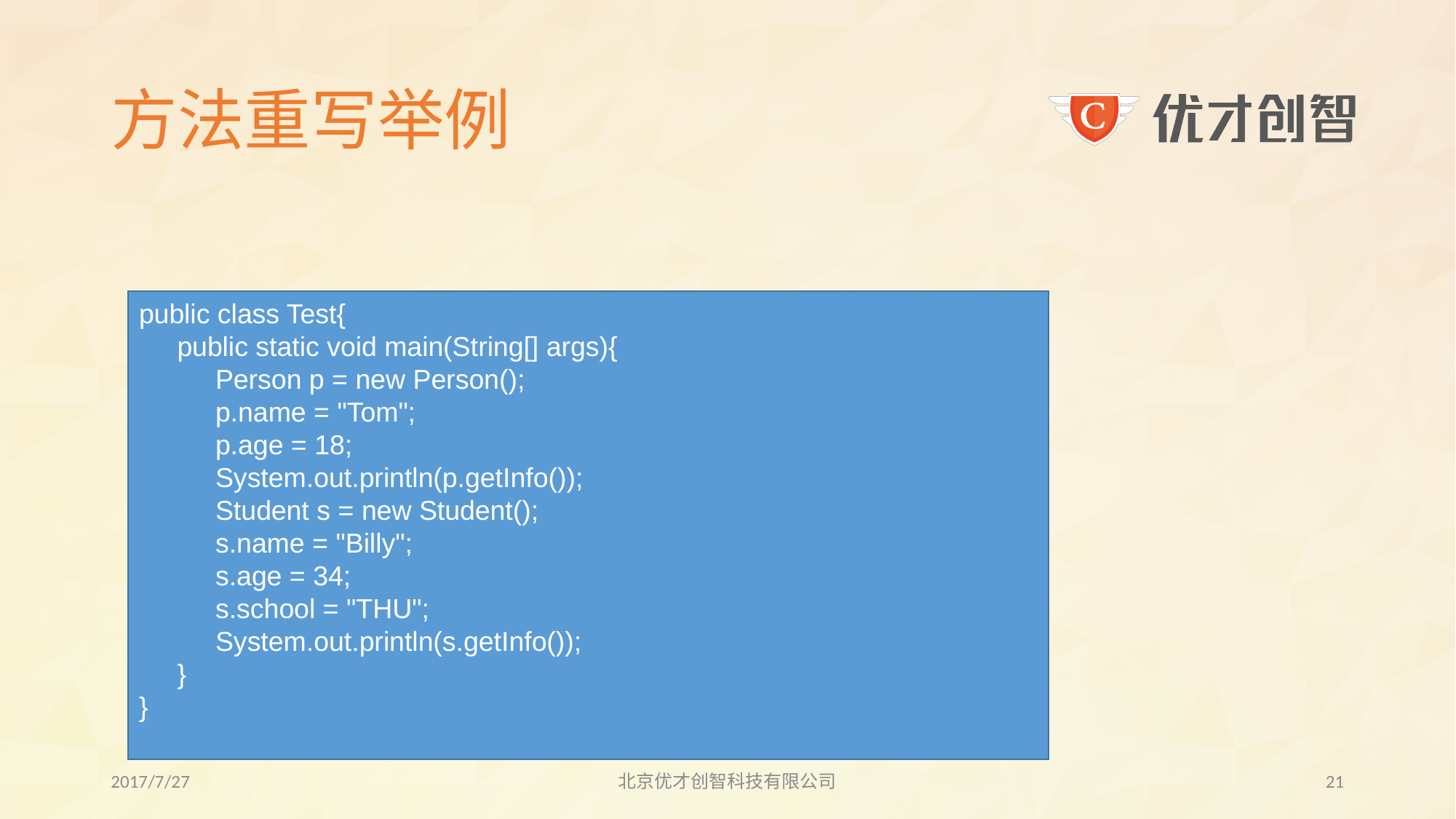

# 方法重写举例
public class Test{
     public static void main(String[] args){
          Person p = new Person();
          p.name = "Tom";
          p.age = 18;
          System.out.println(p.getInfo());
          Student s = new Student();
          s.name = "Billy";
          s.age = 34;
          s.school = "THU";
          System.out.println(s.getInfo());
     }
}
2017/7/27
北京优才创智科技有限公司
21